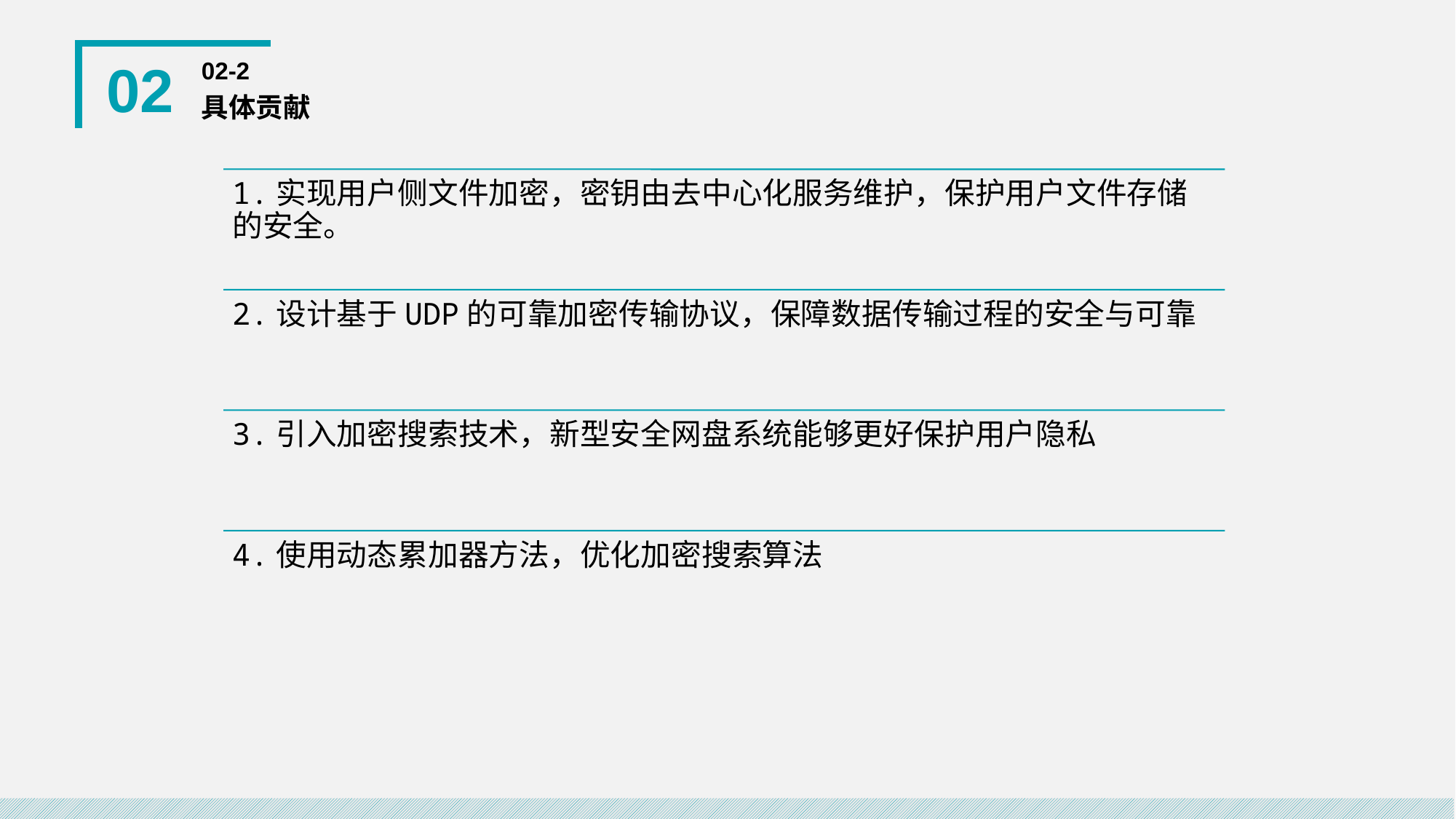

02
02-2
具体贡献
1.实现用户侧文件加密，密钥由去中心化服务维护，保护用户文件存储的安全。
2.设计基于UDP的可靠加密传输协议，保障数据传输过程的安全与可靠
3.引入加密搜索技术，新型安全网盘系统能够更好保护用户隐私
4.使用动态累加器方法，优化加密搜索算法